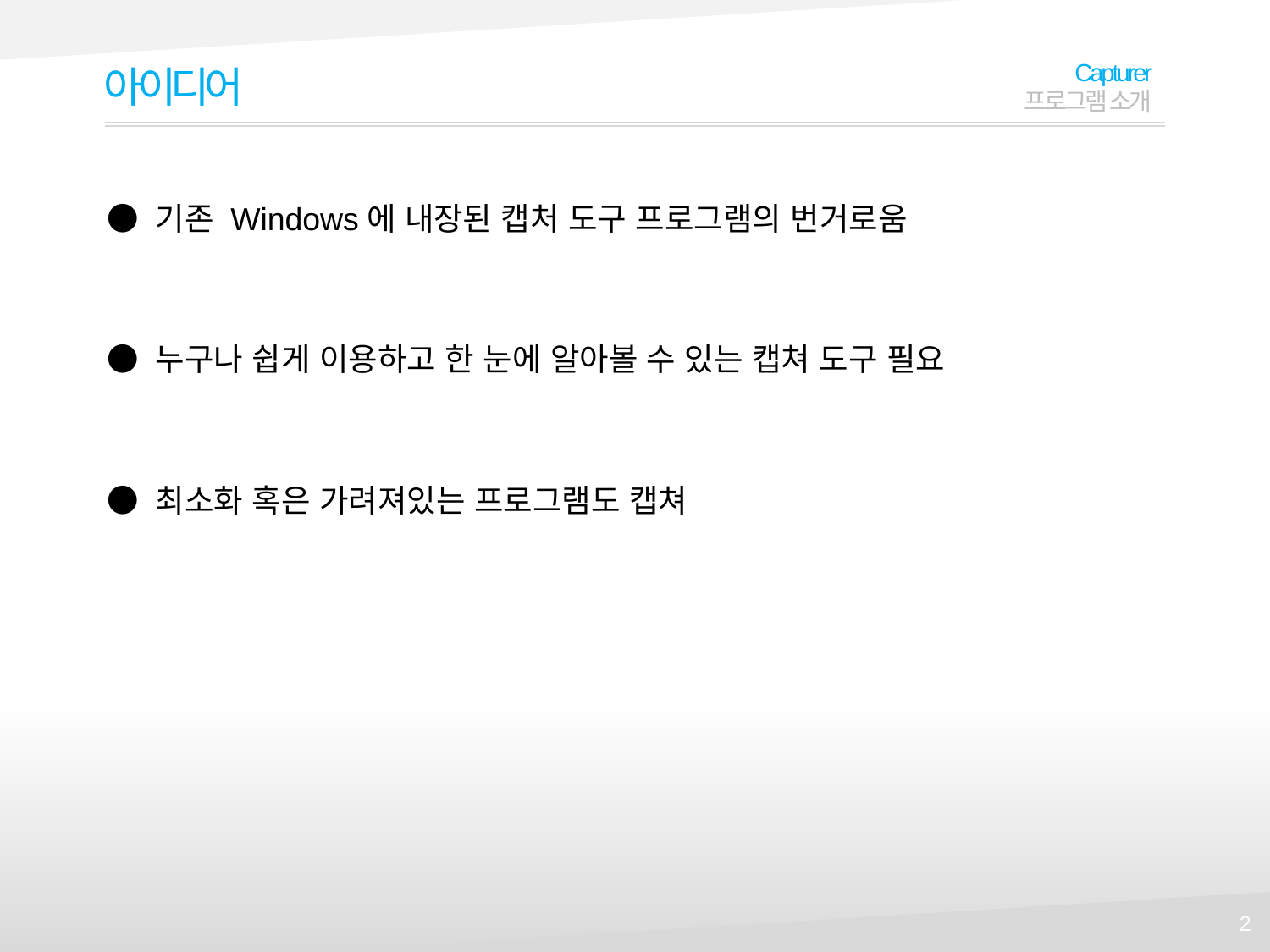

아이디어
Capturer
프로그램 소개
● 기존 Windows에 내장된 캡처 도구 프로그램의 번거로움

● 누구나 쉽게 이용하고 한 눈에 알아볼 수 있는 캡쳐 도구 필요

● 최소화 혹은 가려져있는 프로그램도 캡쳐
2